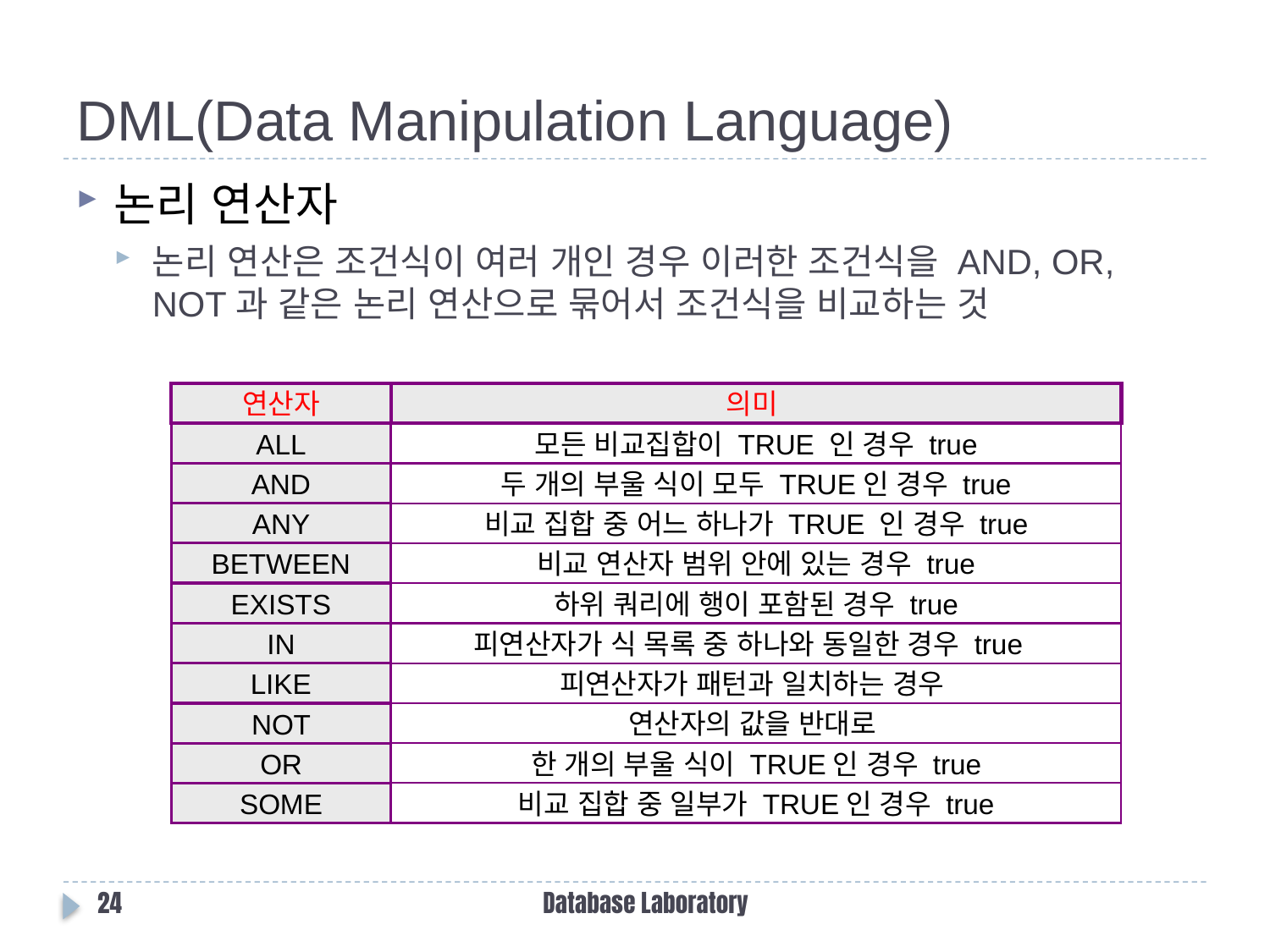

# DML(Data Manipulation Language)
논리 연산자
논리 연산은 조건식이 여러 개인 경우 이러한 조건식을 AND, OR, NOT과 같은 논리 연산으로 묶어서 조건식을 비교하는 것
연산자
의미
ALL
모든 비교집합이 TRUE 인 경우 true
AND
두 개의 부울 식이 모두 TRUE인 경우 true
ANY
비교 집합 중 어느 하나가 TRUE 인 경우 true
BETWEEN
비교 연산자 범위 안에 있는 경우 true
EXISTS
하위 쿼리에 행이 포함된 경우 true
IN
피연산자가 식 목록 중 하나와 동일한 경우 true
LIKE
피연산자가 패턴과 일치하는 경우
NOT
연산자의 값을 반대로
OR
한 개의 부울 식이 TRUE인 경우 true
SOME
비교 집합 중 일부가 TRUE인 경우 true
24
Database Laboratory